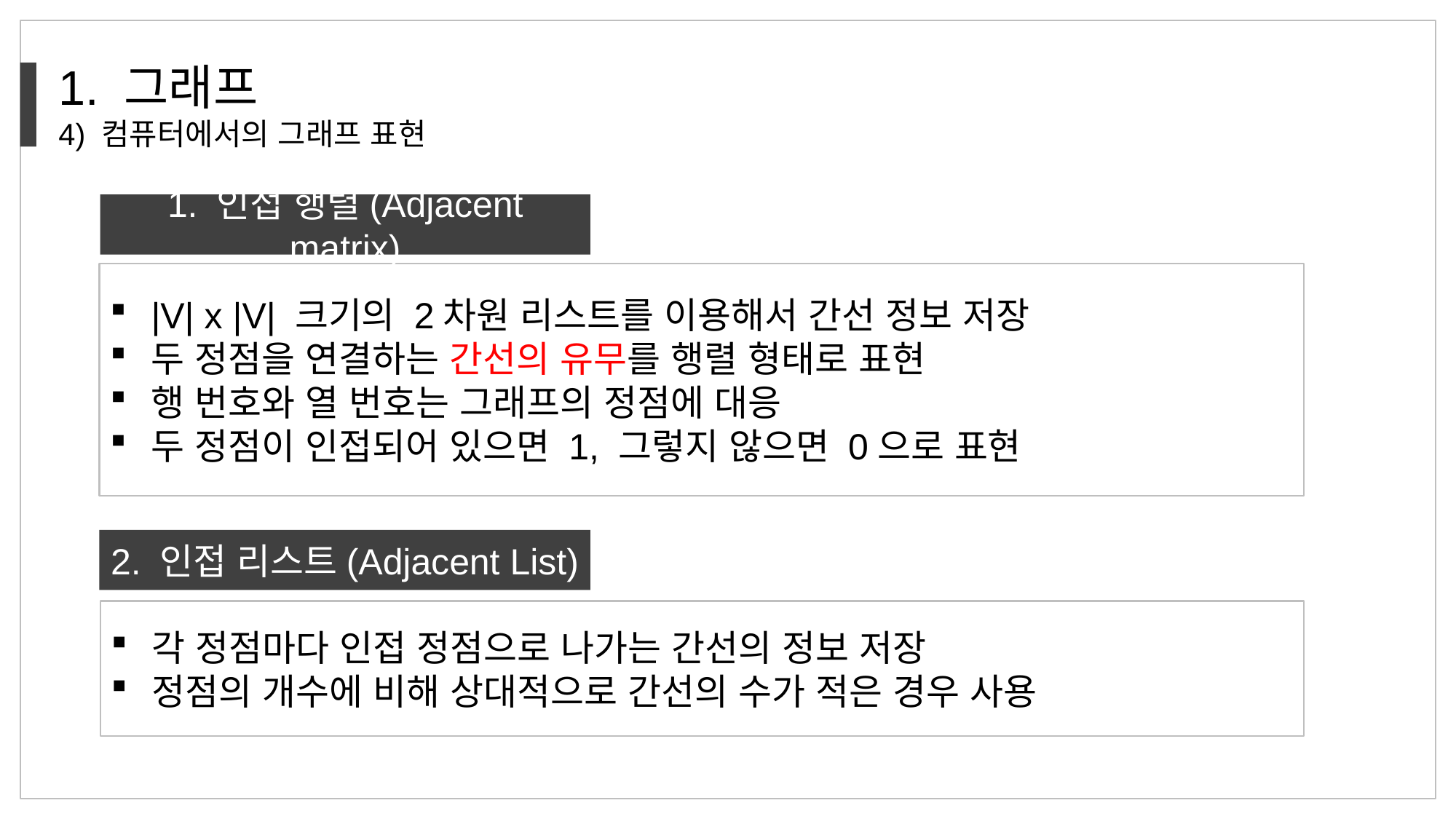

1. 그래프
4) 컴퓨터에서의 그래프 표현

1. 인접 행렬(Adjacent matrix)
|V| x |V| 크기의 2차원 리스트를 이용해서 간선 정보 저장
두 정점을 연결하는 간선의 유무를 행렬 형태로 표현
행 번호와 열 번호는 그래프의 정점에 대응
두 정점이 인접되어 있으면 1, 그렇지 않으면 0으로 표현
2. 인접 리스트(Adjacent List)
각 정점마다 인접 정점으로 나가는 간선의 정보 저장
정점의 개수에 비해 상대적으로 간선의 수가 적은 경우 사용